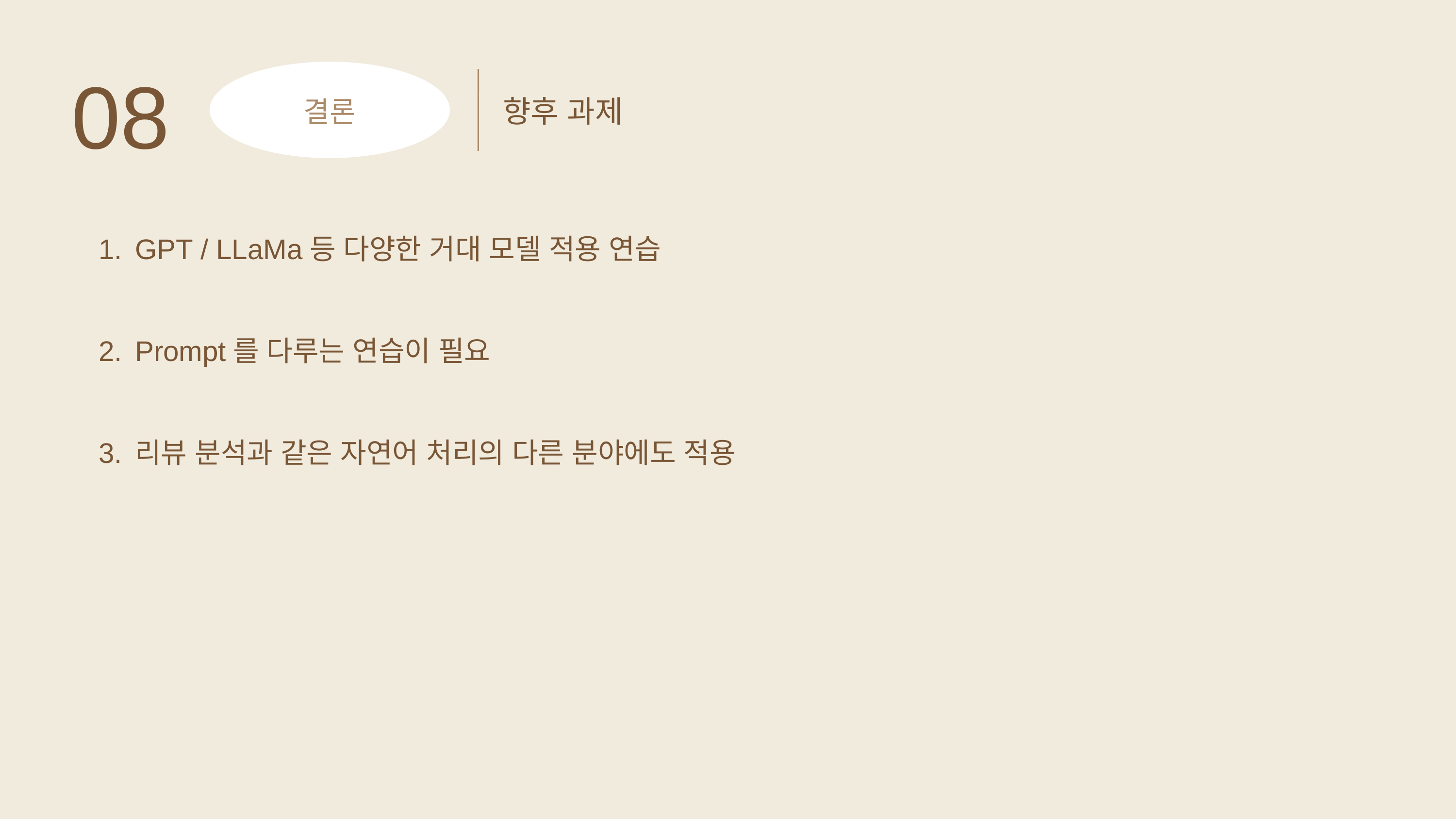

08

향후 과제
결론
GPT / LLaMa등 다양한 거대 모델 적용 연습

Prompt를 다루는 연습이 필요

리뷰 분석과 같은 자연어 처리의 다른 분야에도 적용